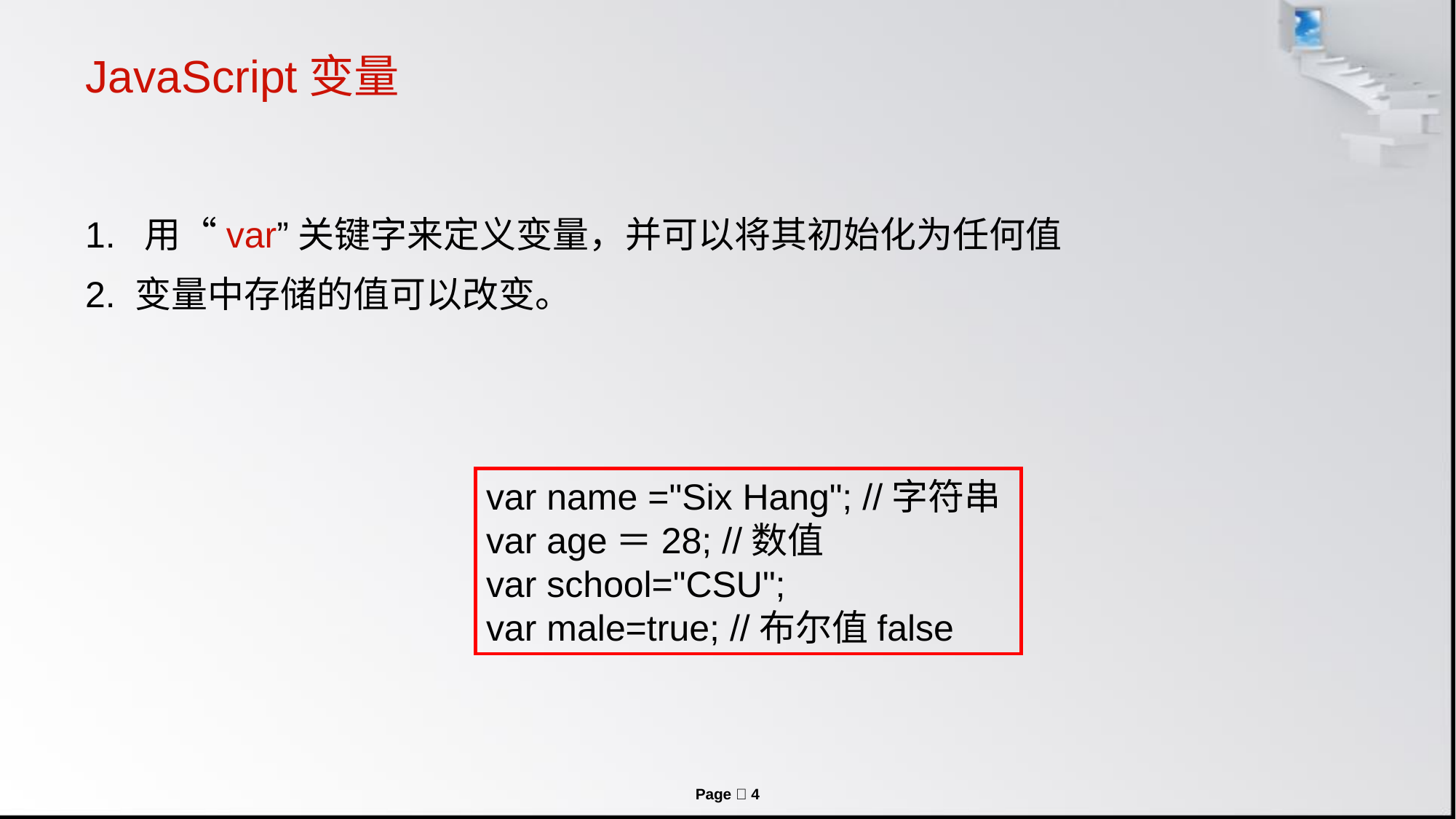

# JavaScript变量
1.  用“var”关键字来定义变量，并可以将其初始化为任何值
2. 变量中存储的值可以改变。

var name ="Six Hang"; //字符串
var age＝28; //数值
var school="CSU";
var male=true; //布尔值false